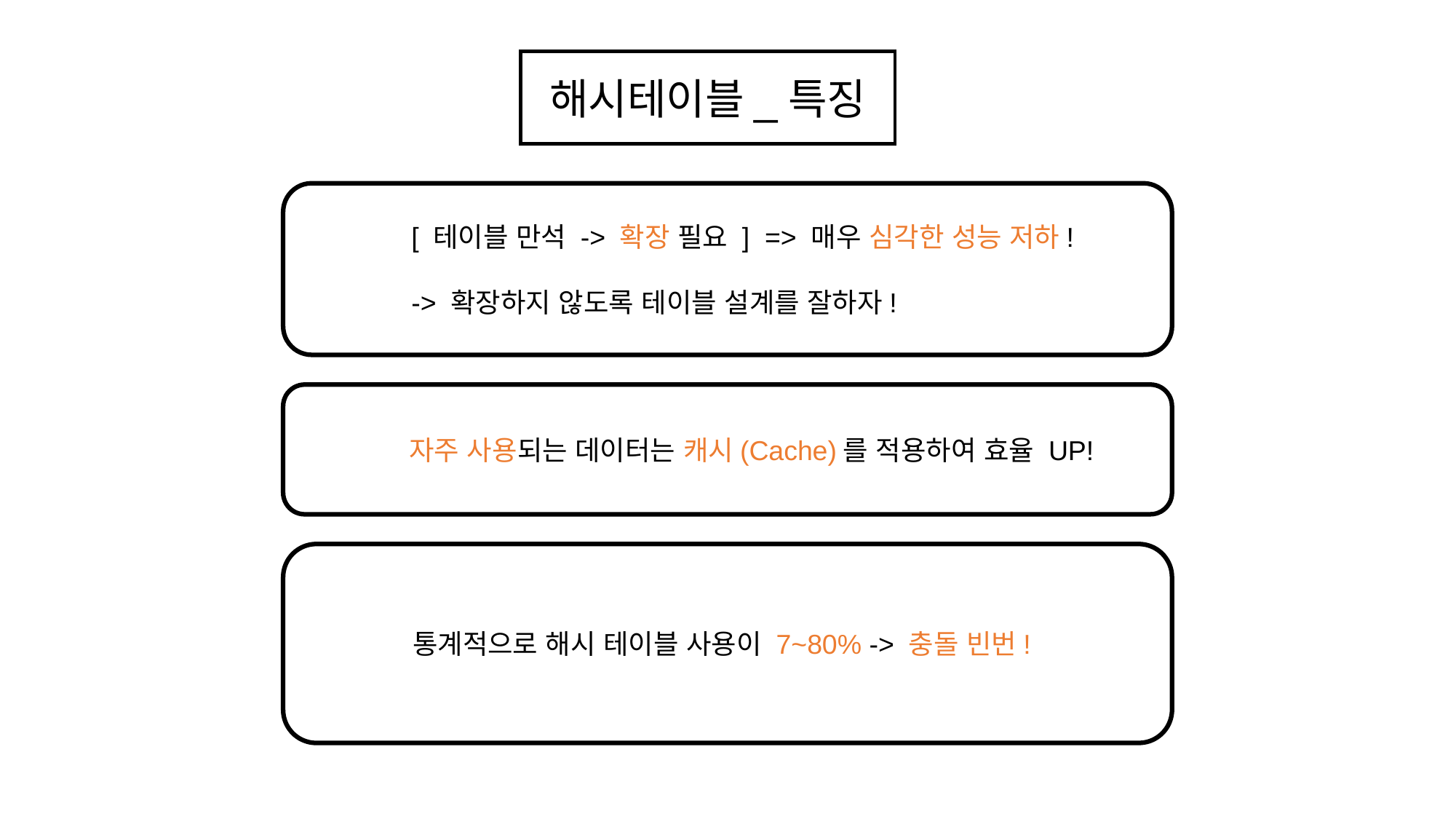

해시테이블_특징
[ 테이블 만석 -> 확장 필요 ]  => 매우 심각한 성능 저하!

-> 확장하지 않도록 테이블 설계를 잘하자!
자주 사용되는 데이터는 캐시(Cache)를 적용하여 효율 UP!
통계적으로 해시 테이블 사용이 7~80% -> 충돌 빈번!